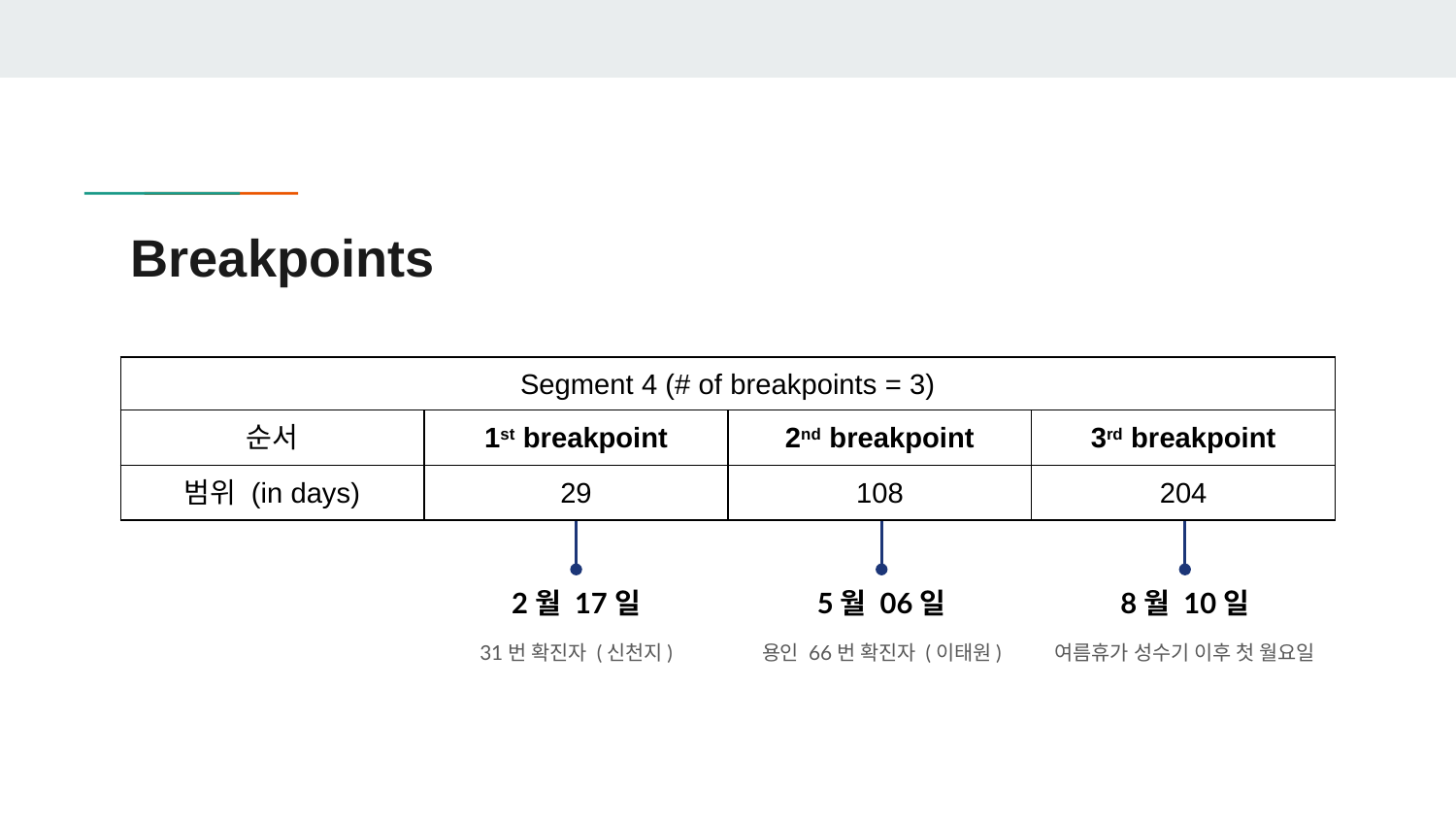

# Breakpoints
| Segment 4 (# of breakpoints = 3) |  |  |  |
| --- | --- | --- | --- |
| 순서 | 1st breakpoint | 2nd breakpoint | 3rd breakpoint |
| 범위 (in days) | 29 | 108 | 204 |
2월 17일
31번 확진자 (신천지)
5월 06일
용인 66번 확진자 (이태원)
8월 10일
여름휴가 성수기 이후 첫 월요일